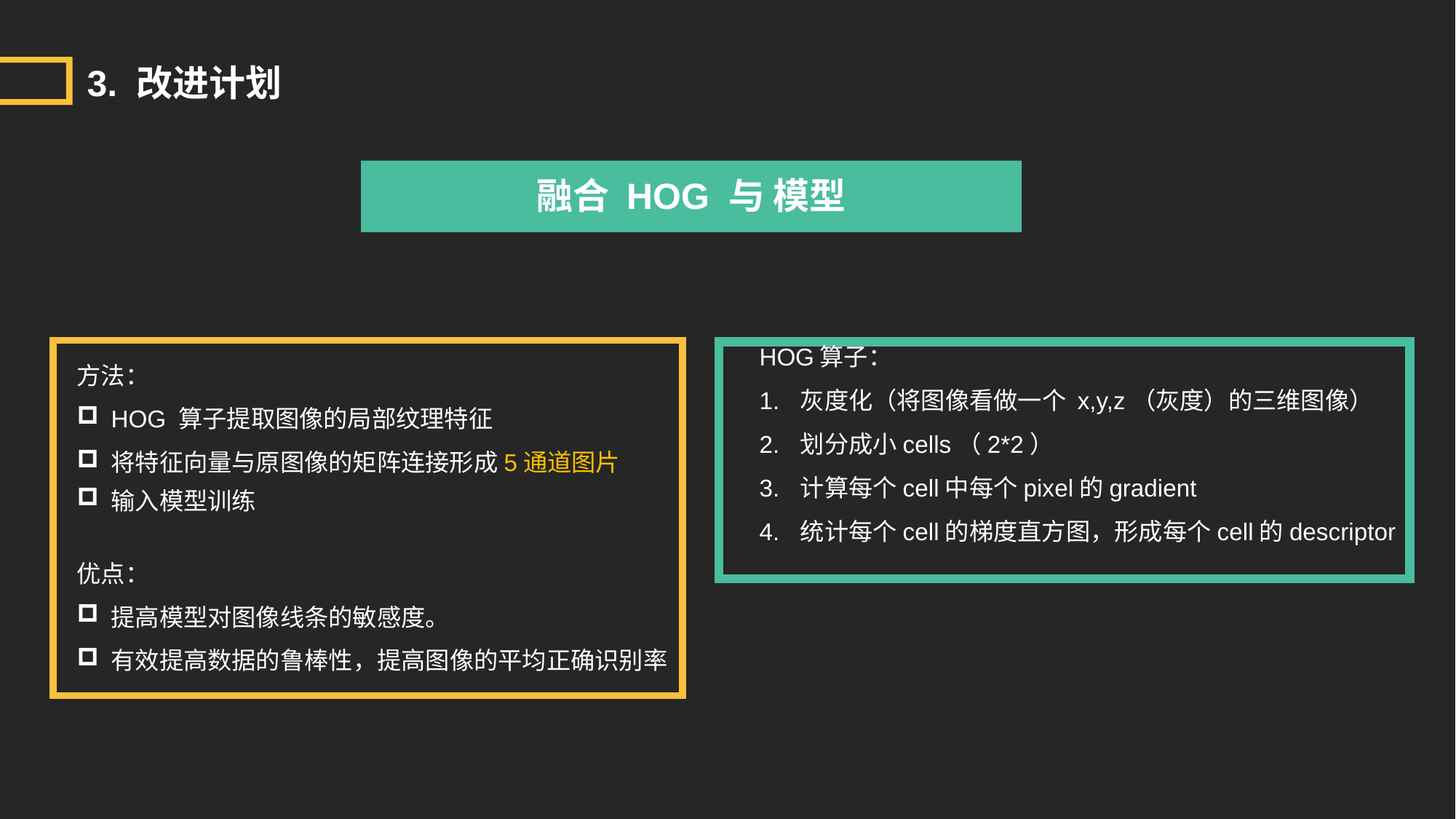

3. 改进计划

融合 HOG 与 模型

HOG算子：
灰度化（将图像看做一个 x,y,z（灰度）的三维图像）
划分成小cells（2*2）
计算每个cell中每个pixel的gradient
统计每个cell的梯度直方图，形成每个cell的descriptor

方法：
HOG 算子提取图像的局部纹理特征
将特征向量与原图像的矩阵连接形成5通道图片
输入模型训练

优点：
提高模型对图像线条的敏感度。
有效提高数据的鲁棒性，提高图像的平均正确识别率